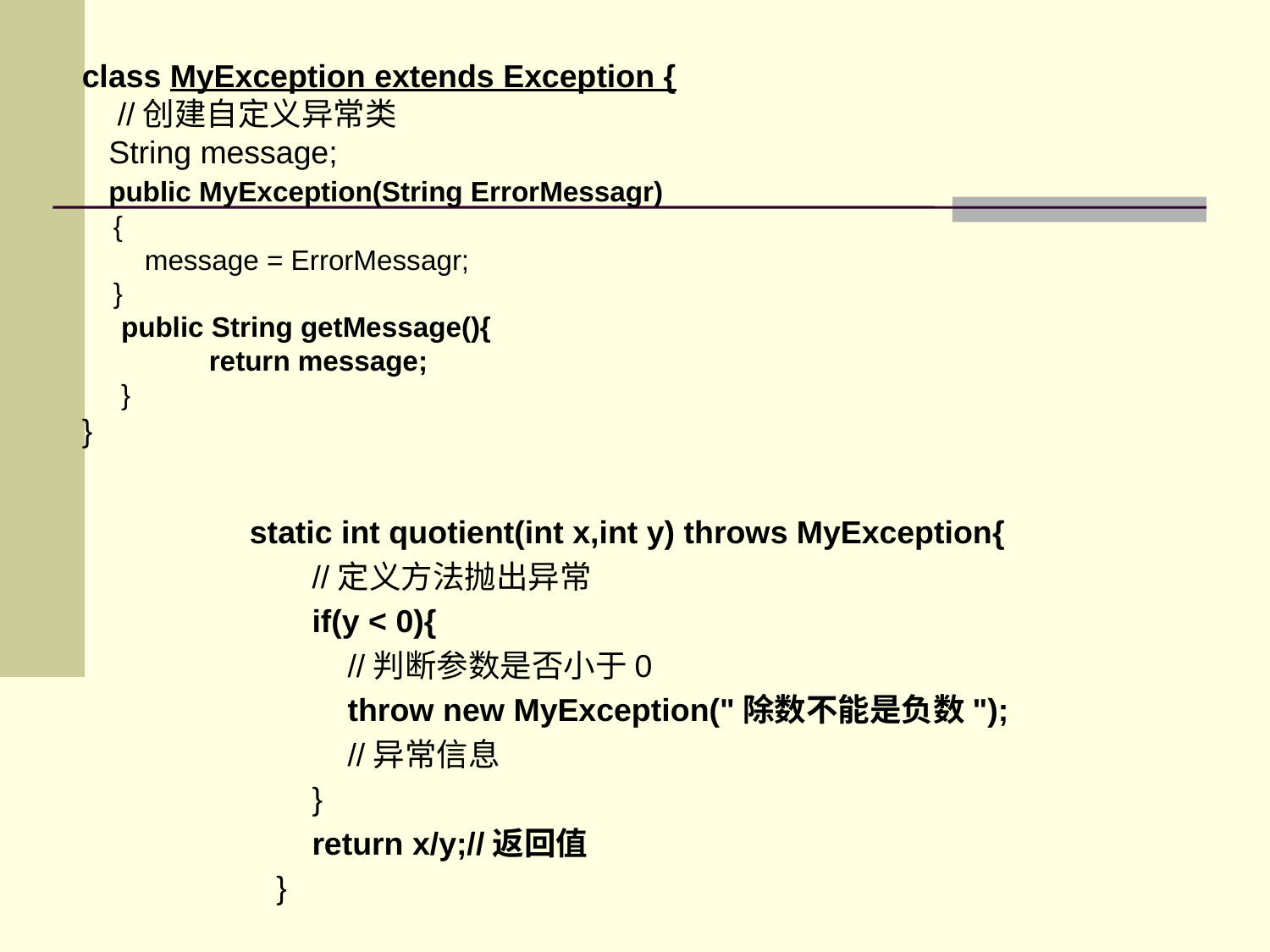

class MyException extends Exception {
    //创建自定义异常类
   String message;
   public MyException(String ErrorMessagr)
    {
        message = ErrorMessagr;
    }
     public String getMessage(){
	return message;
     }
}
 static int quotient(int x,int y) throws MyException{
        //定义方法抛出异常
        if(y < 0){
            //判断参数是否小于0
            throw new MyException("除数不能是负数");
            //异常信息
        }
        return x/y;//返回值
    }